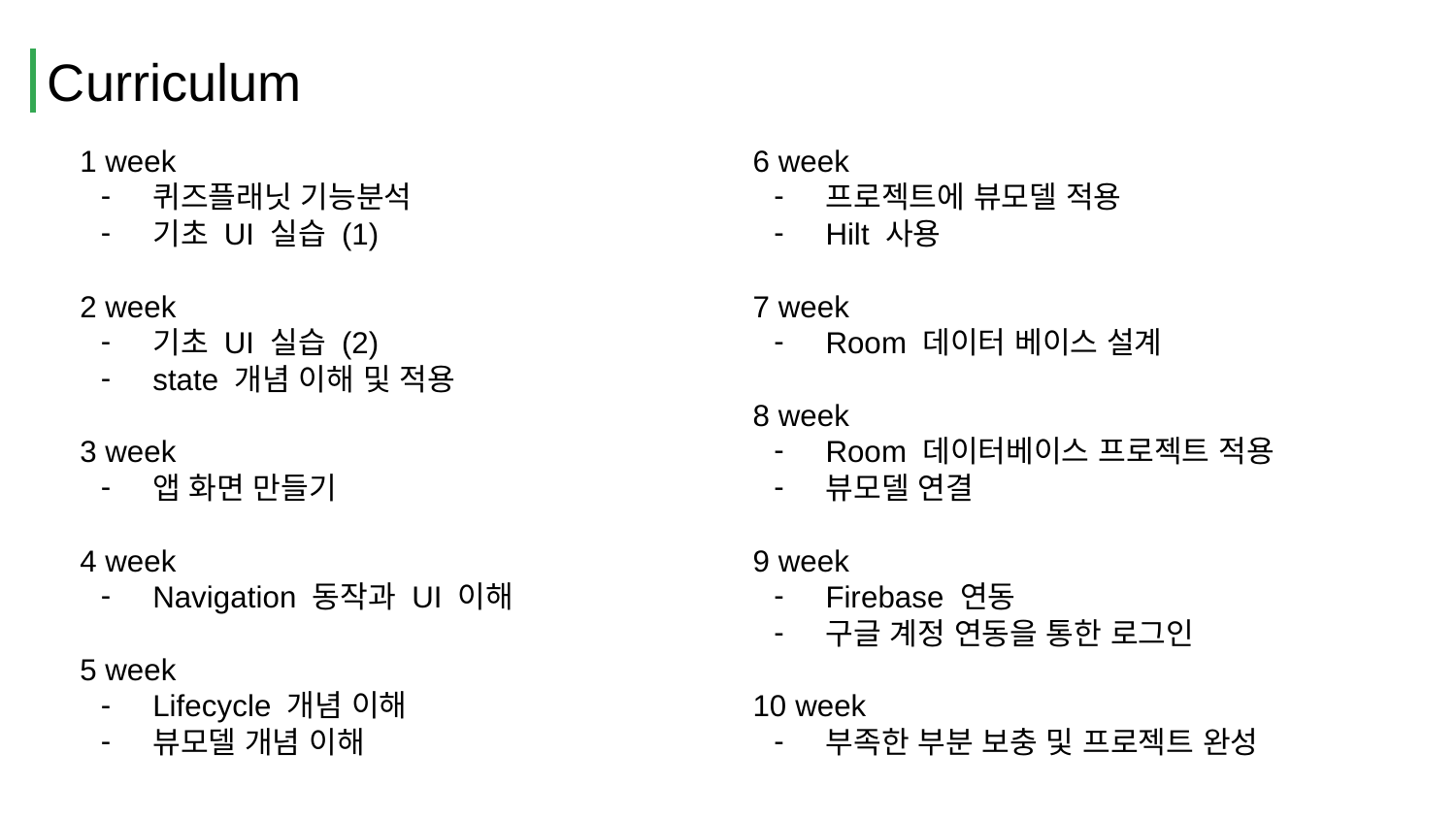

Curriculum
1 week
퀴즈플래닛 기능분석
기초 UI 실습 (1)

2 week
기초 UI 실습 (2)
state 개념 이해 및 적용

3 week
앱 화면 만들기

4 week
Navigation 동작과 UI 이해

5 week
Lifecycle 개념 이해
뷰모델 개념 이해
6 week
프로젝트에 뷰모델 적용
Hilt 사용

7 week
Room 데이터 베이스 설계

8 week
Room 데이터베이스 프로젝트 적용
뷰모델 연결

9 week
Firebase 연동
구글 계정 연동을 통한 로그인

10 week
부족한 부분 보충 및 프로젝트 완성